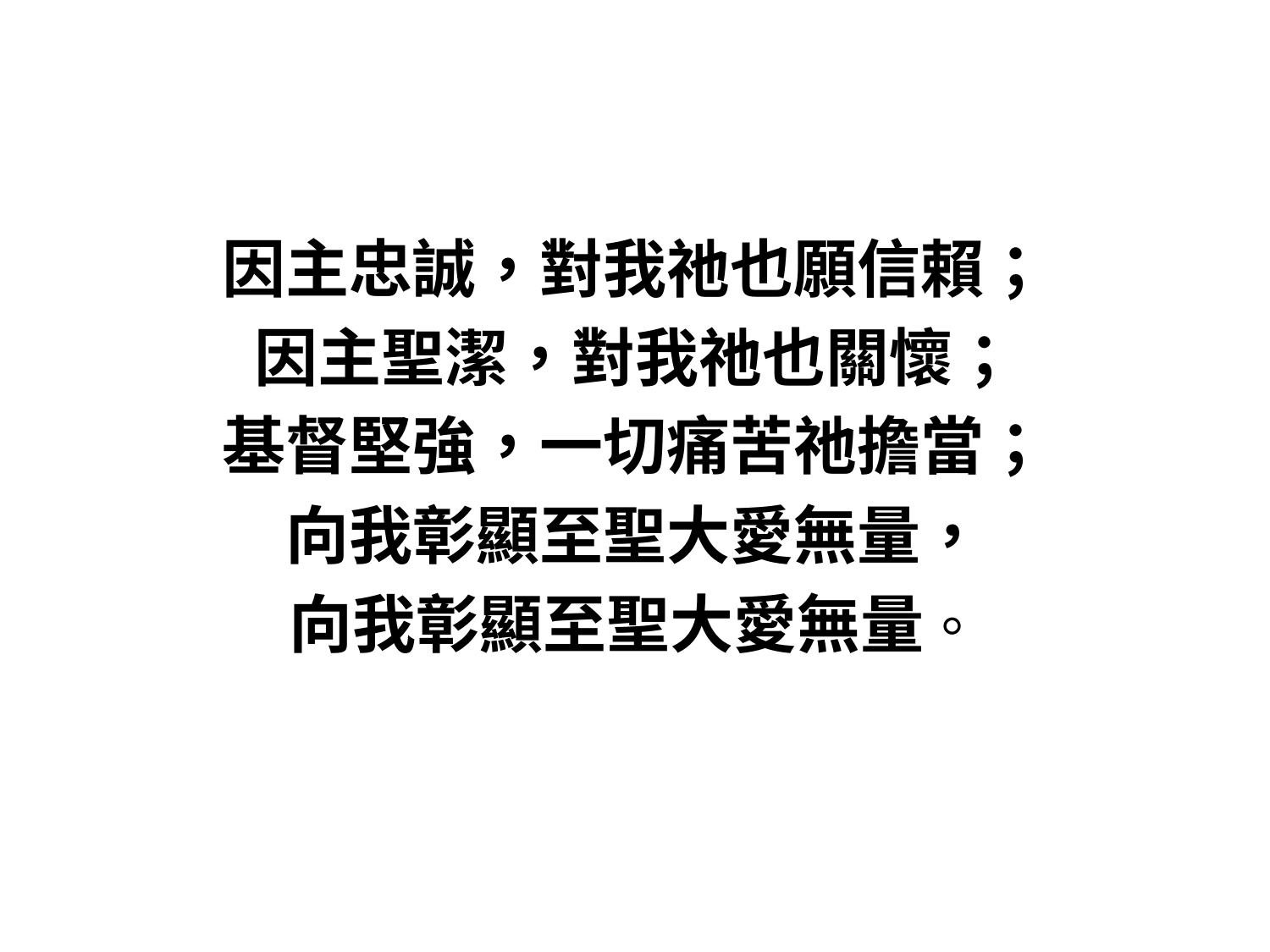

#
因主忠誠，對我祂也願信賴；
因主聖潔，對我祂也關懷；
基督堅強，一切痛苦祂擔當；
向我彰顯至聖大愛無量，
向我彰顯至聖大愛無量。